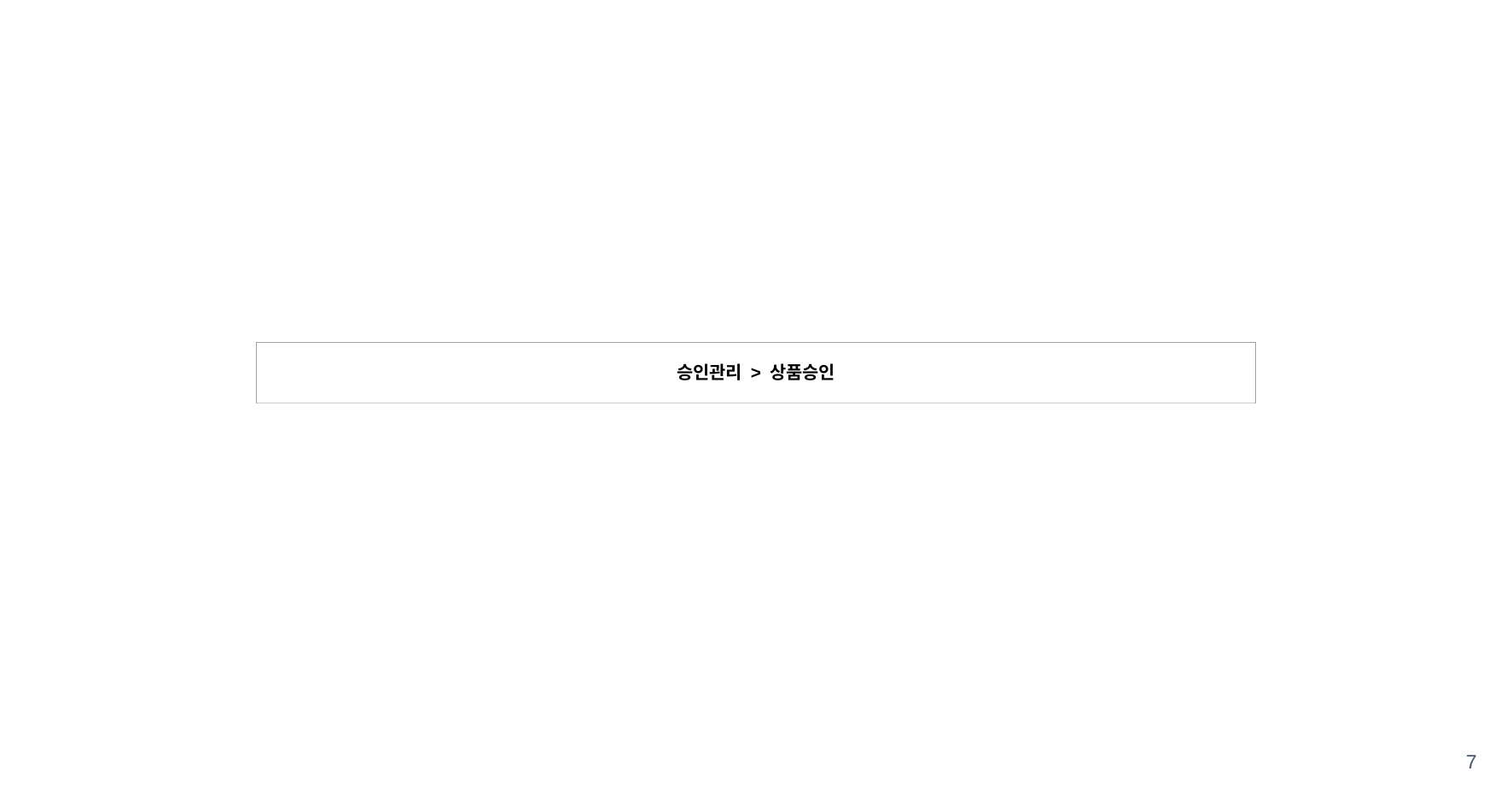

| 승인관리 > 상품승인 |
| --- |
7